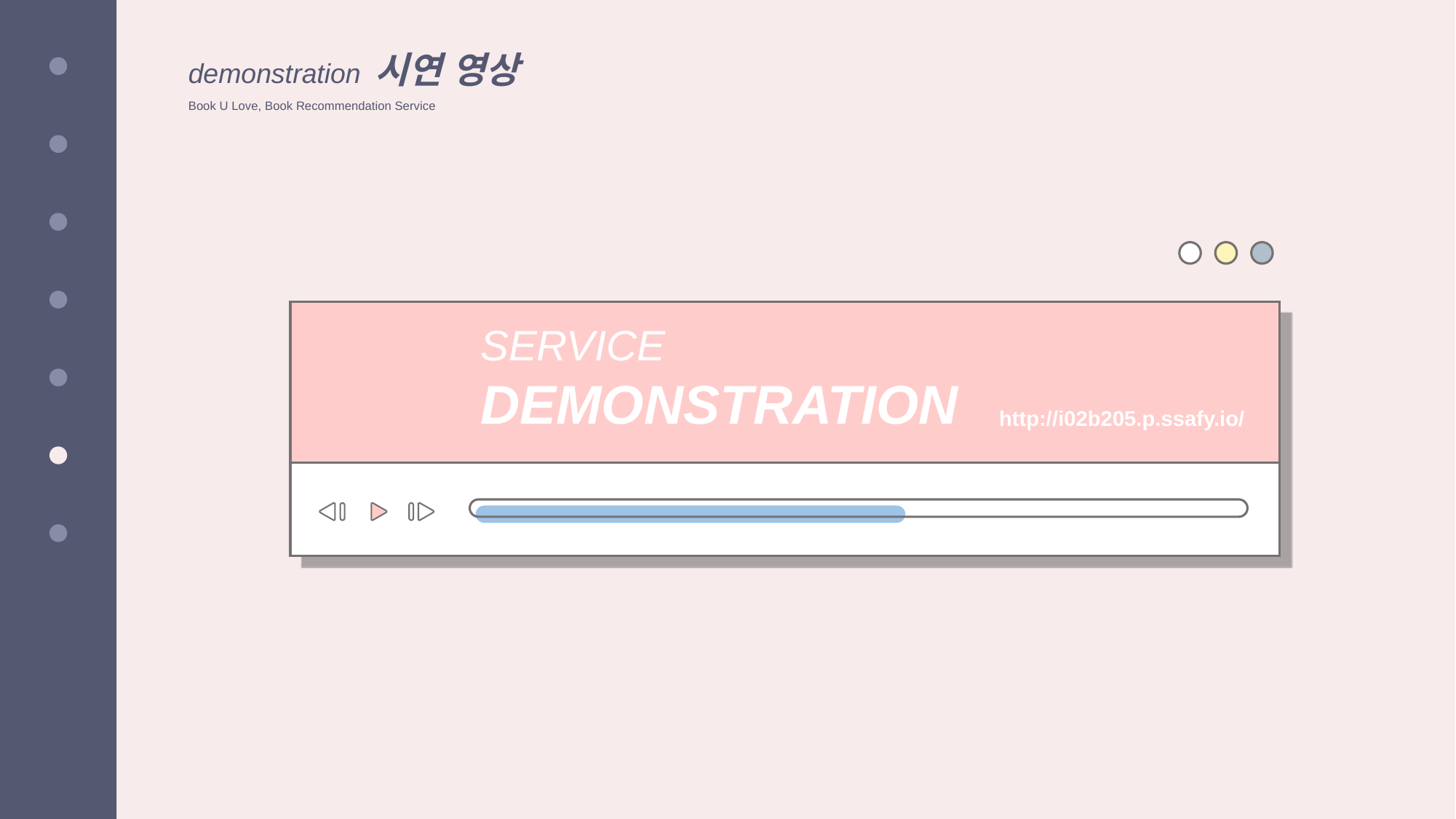

demonstration 시연 영상
Book U Love, Book Recommendation Service

SERVICE
DEMONSTRATION

http://i02b205.p.ssafy.io/